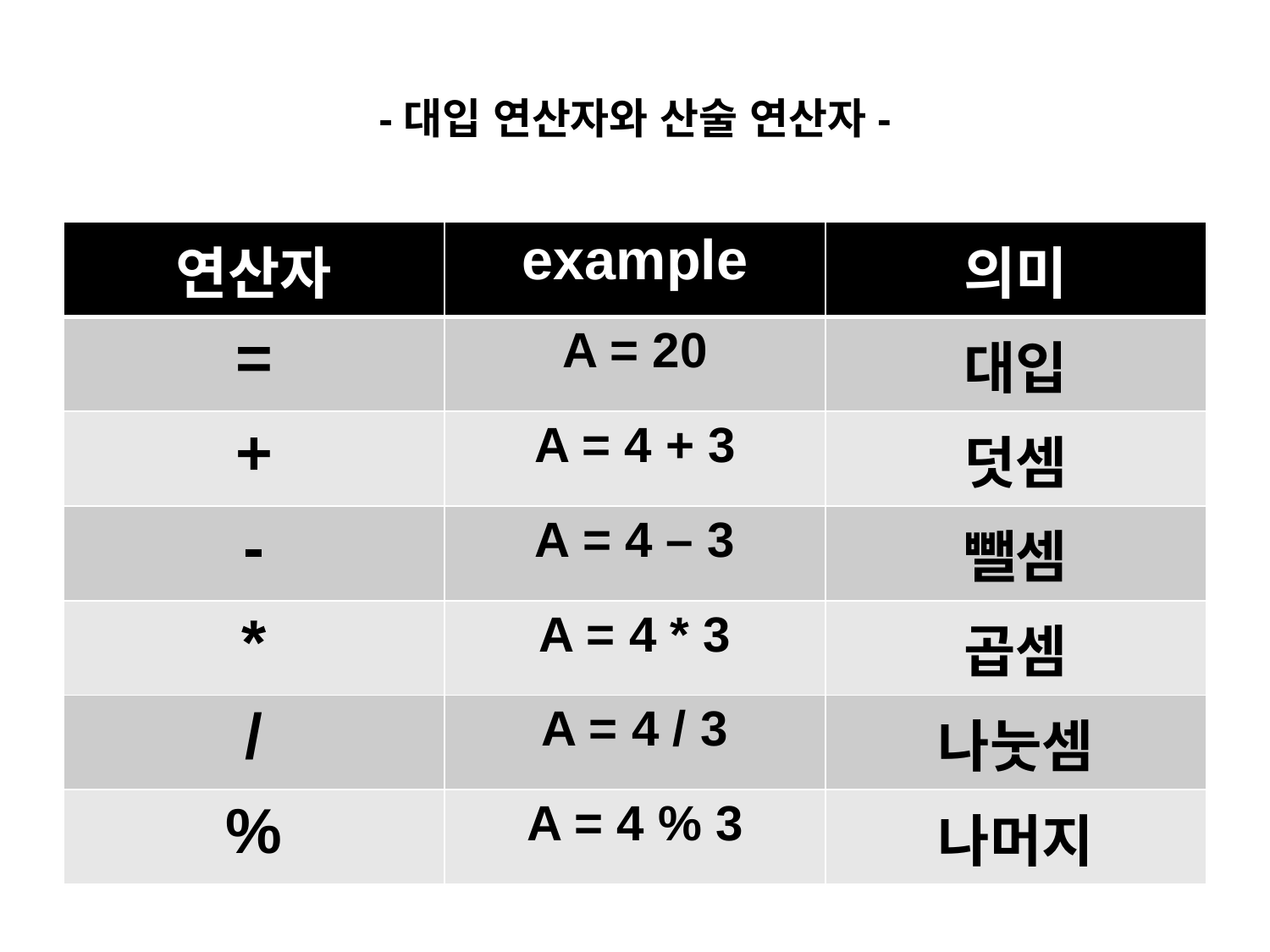

# -대입 연산자와 산술 연산자-
| 연산자 | example | 의미 |
| --- | --- | --- |
| = | A = 20 | 대입 |
| + | A = 4 + 3 | 덧셈 |
| - | A = 4 – 3 | 뺄셈 |
| \* | A = 4 \* 3 | 곱셈 |
| / | A = 4 / 3 | 나눗셈 |
| % | A = 4 % 3 | 나머지 |